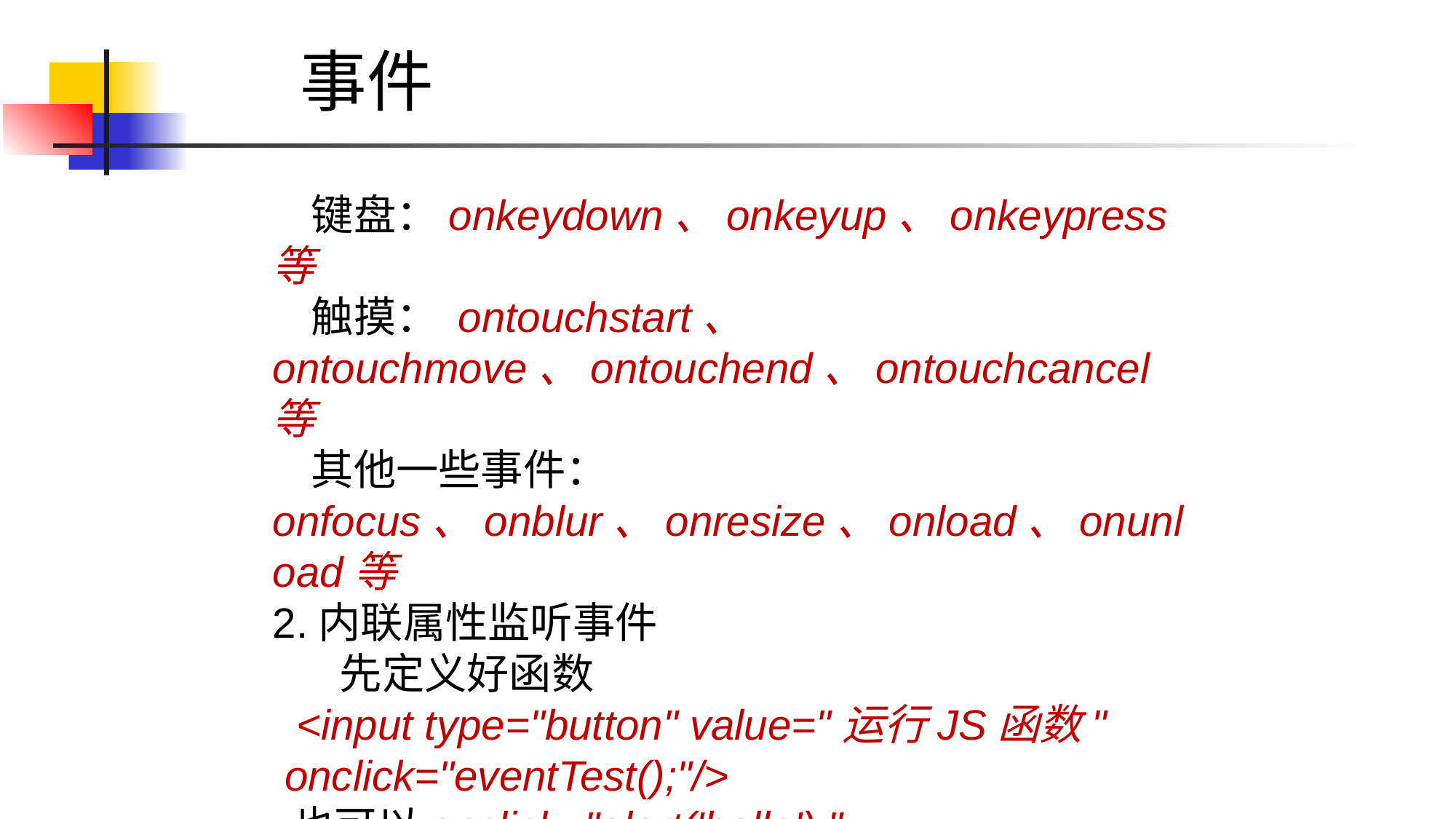

事件
   键盘：onkeydown、onkeyup、onkeypress等
   触摸： ontouchstart、 ontouchmove、ontouchend、ontouchcancel等
   其他一些事件：onfocus、onblur、onresize、onload、onunload等
2.内联属性监听事件
      先定义好函数
  <input type="button" value="运行JS函数"
 onclick="eventTest();"/>
 也可以onclick="alert('hello');"